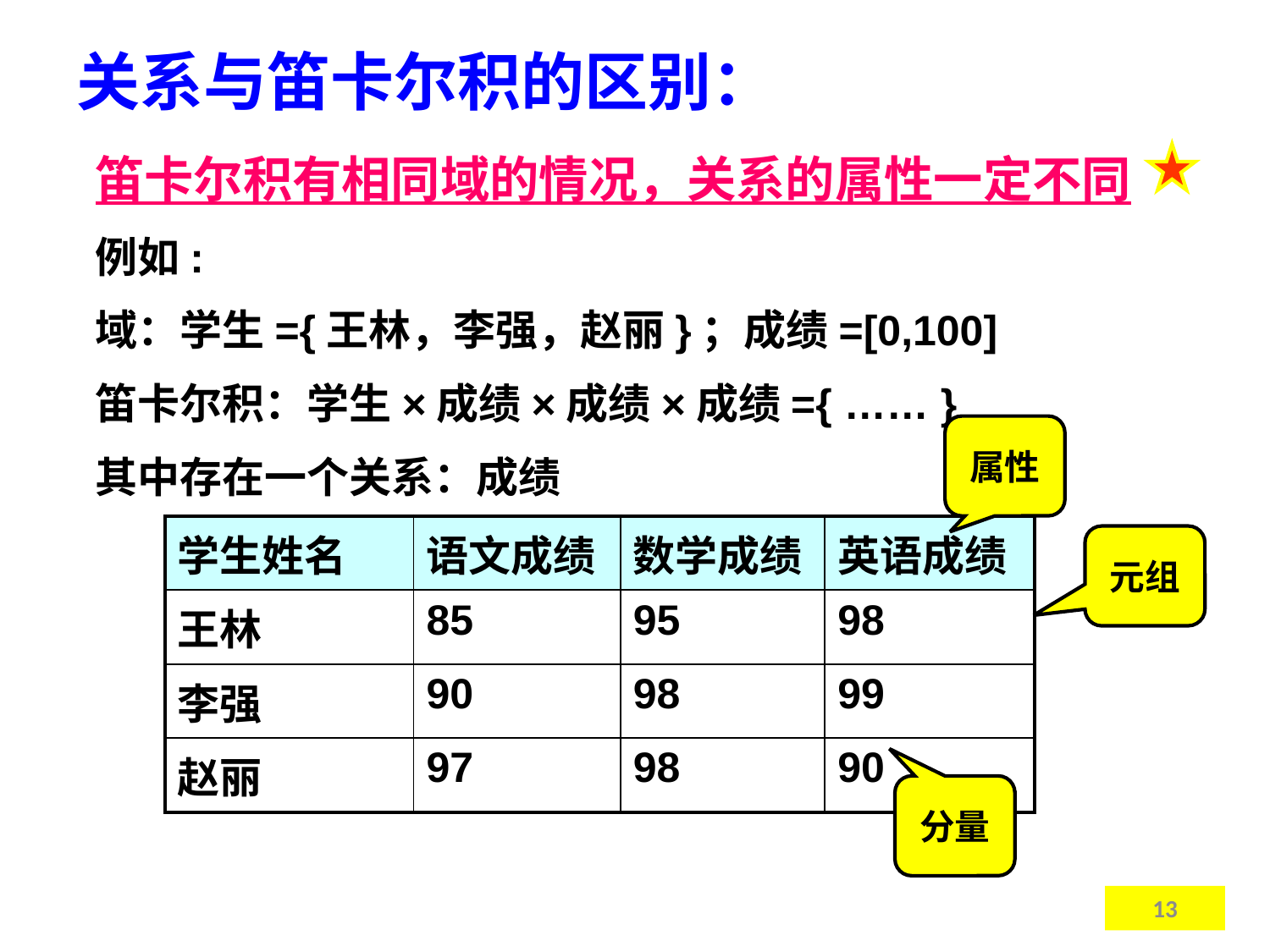

# 关系与笛卡尔积的区别：
笛卡尔积有相同域的情况，关系的属性一定不同
例如:
域：学生={王林，李强，赵丽}；成绩=[0,100]
笛卡尔积：学生×成绩×成绩×成绩={ …… }
其中存在一个关系：成绩

属性
| 学生姓名 | 语文成绩 | 数学成绩 | 英语成绩 |
| --- | --- | --- | --- |
| 王林 | 85 | 95 | 98 |
| 李强 | 90 | 98 | 99 |
| 赵丽 | 97 | 98 | 90 |
元组
分量
13